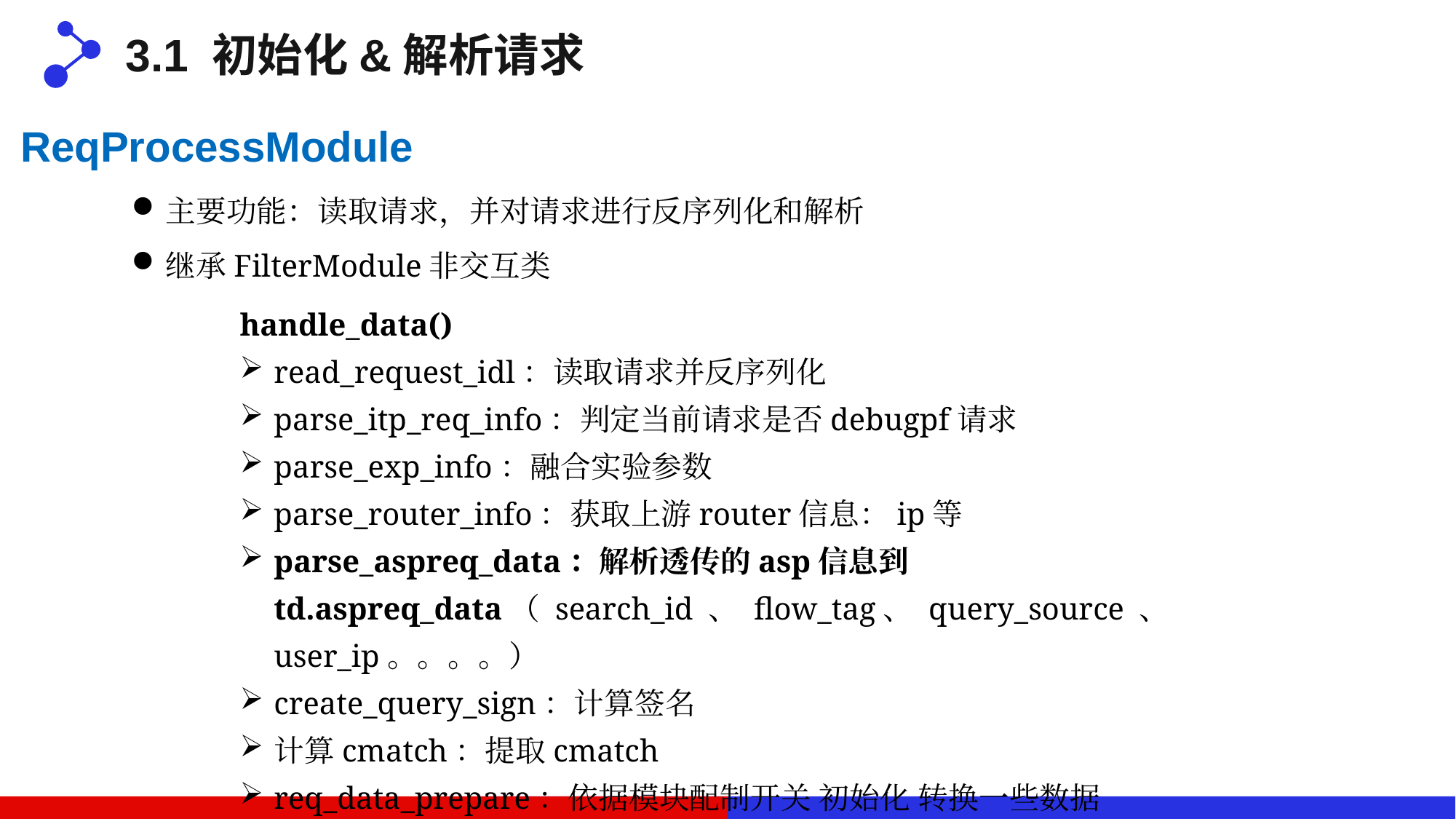

3.1 初始化&解析请求
ReqProcessModule
主要功能：读取请求，并对请求进行反序列化和解析
继承FilterModule非交互类
handle_data()
read_request_idl：读取请求并反序列化
parse_itp_req_info：判定当前请求是否debugpf请求
parse_exp_info：融合实验参数
parse_router_info：获取上游router信息：ip等
parse_aspreq_data：解析透传的asp信息到td.aspreq_data（ search_id 、 flow_tag、 query_source 、 user_ip。。。。）
create_query_sign：计算签名
计算cmatch：提取cmatch
req_data_prepare：依据模块配制开关 初始化 转换一些数据